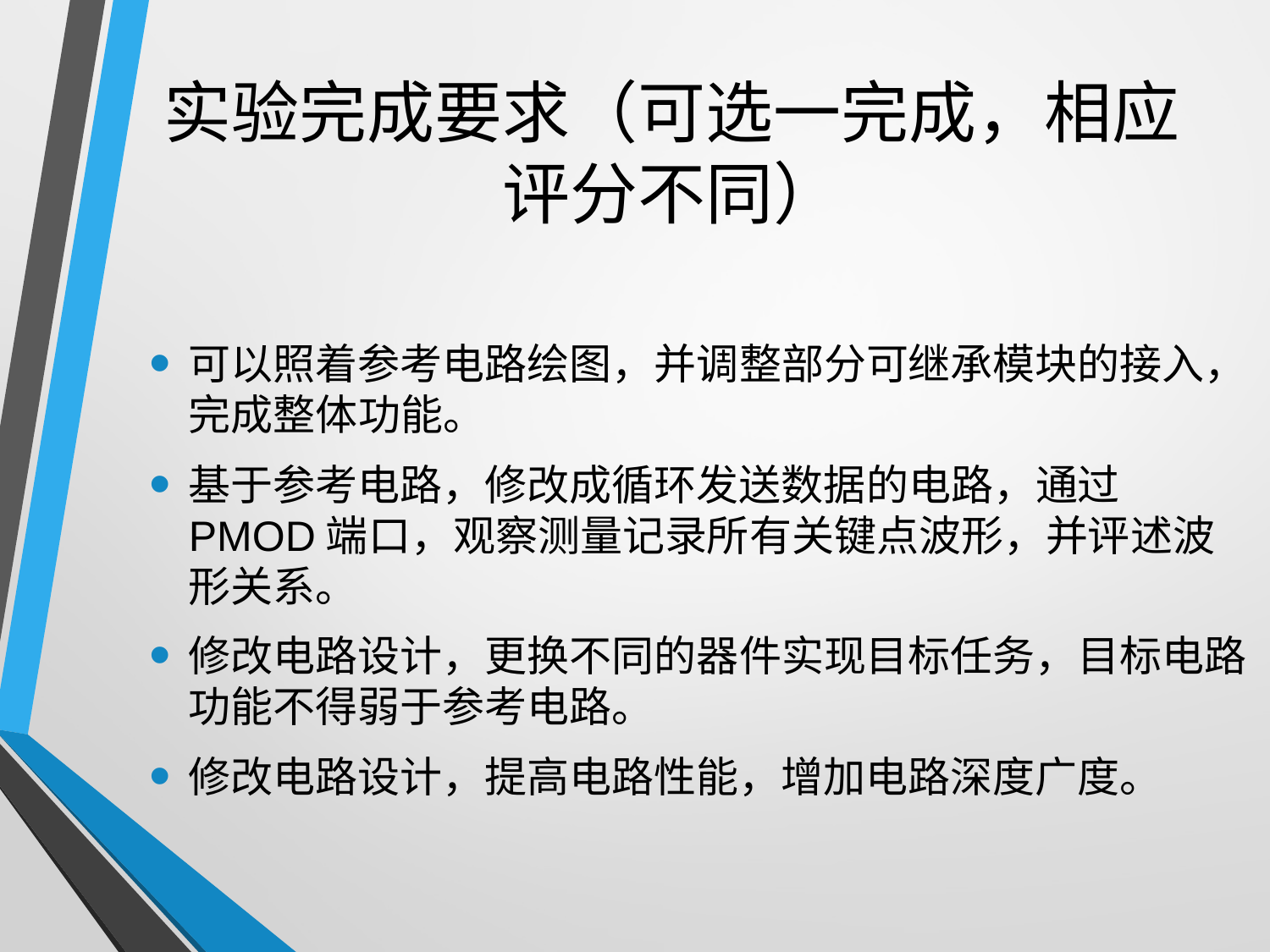

# 实验完成要求（可选一完成，相应评分不同）
可以照着参考电路绘图，并调整部分可继承模块的接入，完成整体功能。
基于参考电路，修改成循环发送数据的电路，通过PMOD端口，观察测量记录所有关键点波形，并评述波形关系。
修改电路设计，更换不同的器件实现目标任务，目标电路功能不得弱于参考电路。
修改电路设计，提高电路性能，增加电路深度广度。